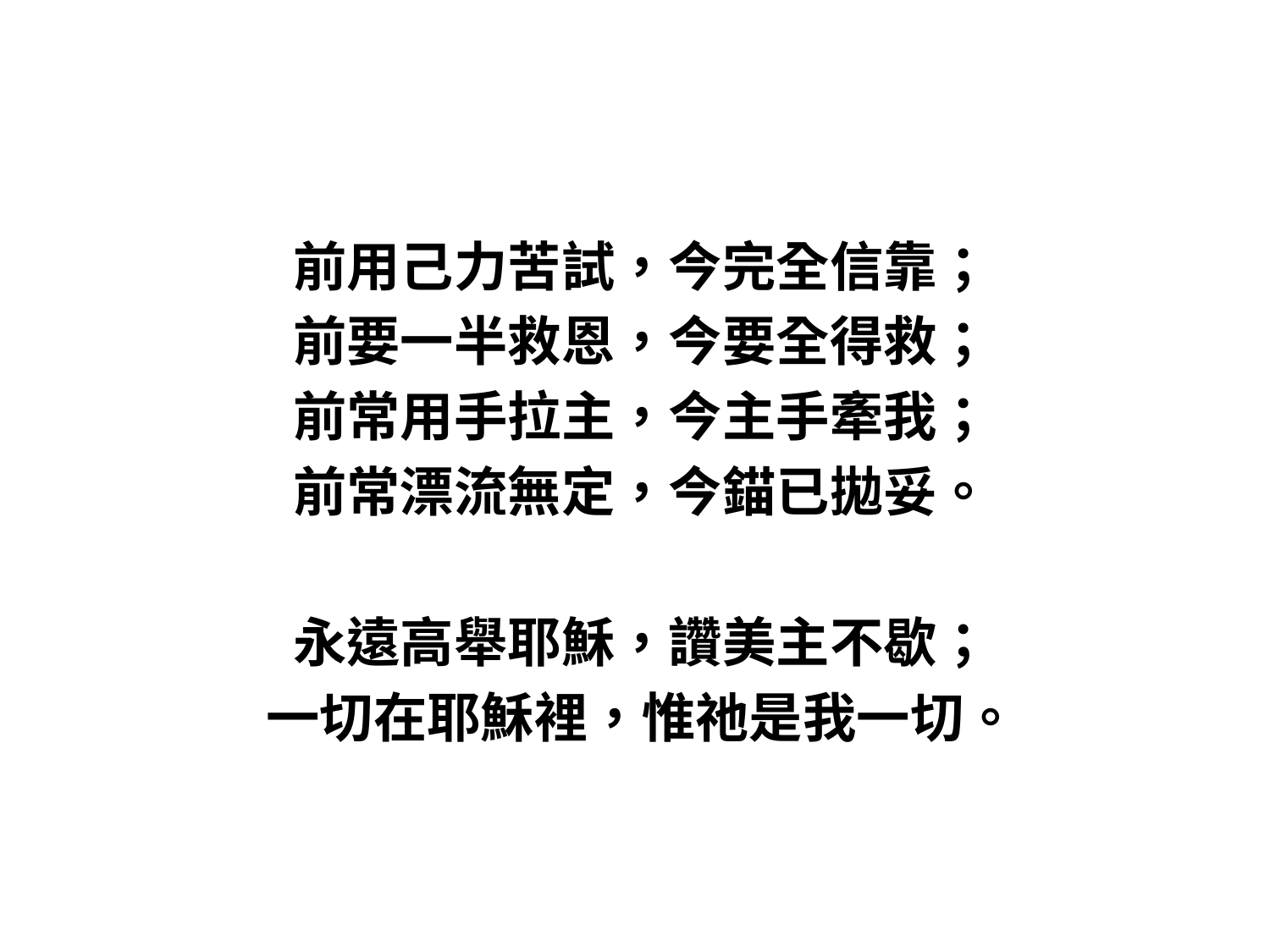

#
前用己力苦試，今完全信靠；
前要一半救恩，今要全得救；
前常用手拉主，今主手牽我；
前常漂流無定，今錨已拋妥。

永遠高舉耶穌，讚美主不歇；
一切在耶穌裡，惟祂是我一切。